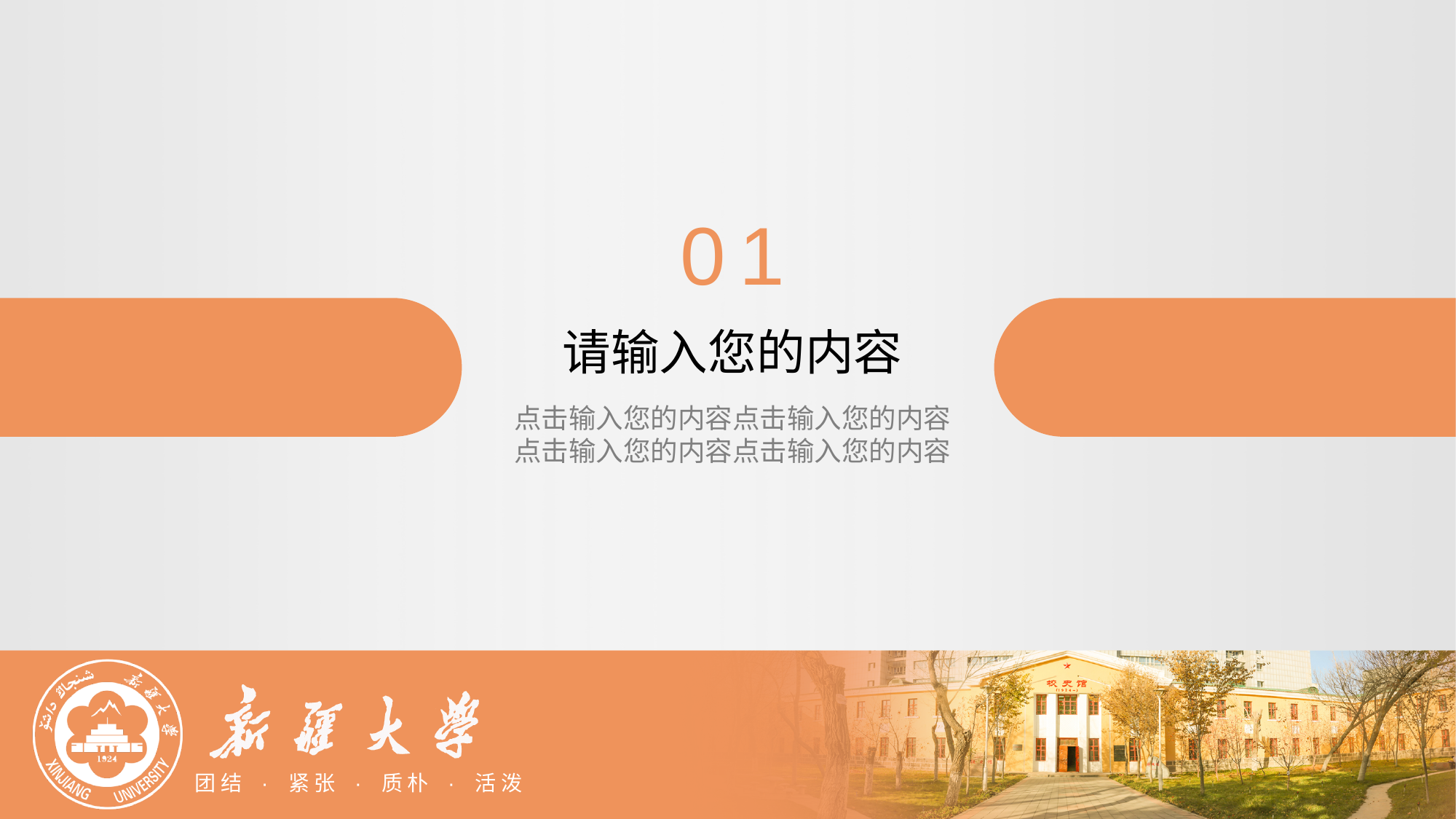

01

请输入您的内容
点击输入您的内容点击输入您的内容点击输入您的内容点击输入您的内容